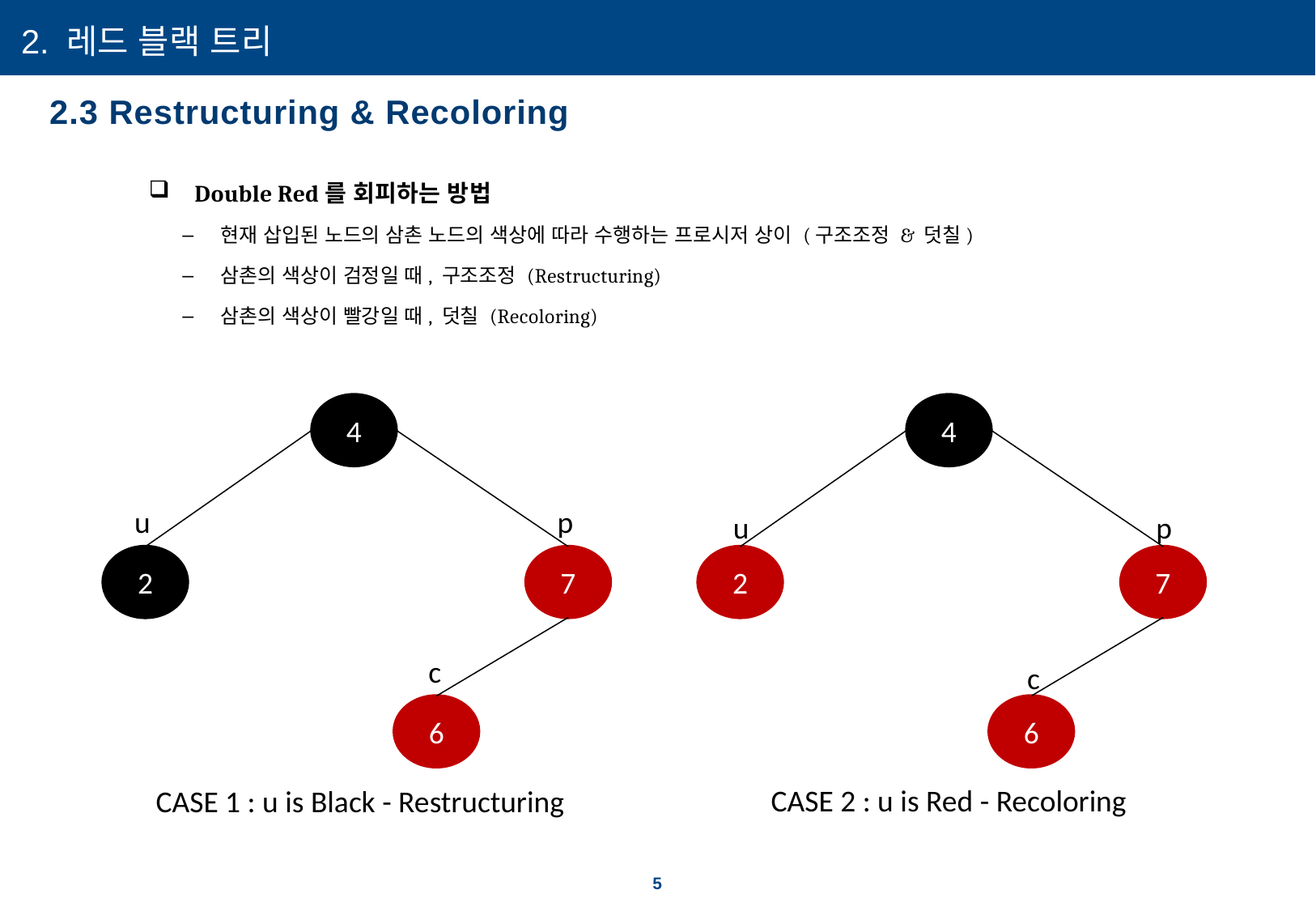

2. 레드 블랙 트리
2.3 Restructuring & Recoloring
Double Red를 회피하는 방법
현재 삽입된 노드의 삼촌 노드의 색상에 따라 수행하는 프로시저 상이 (구조조정 & 덧칠)
삼촌의 색상이 검정일 때, 구조조정 (Restructuring)
삼촌의 색상이 빨강일 때, 덧칠 (Recoloring)
4
4
u
p
u
p
2
7
2
7
c
c
6
6
CASE 2 : u is Red - Recoloring
CASE 1 : u is Black - Restructuring
5